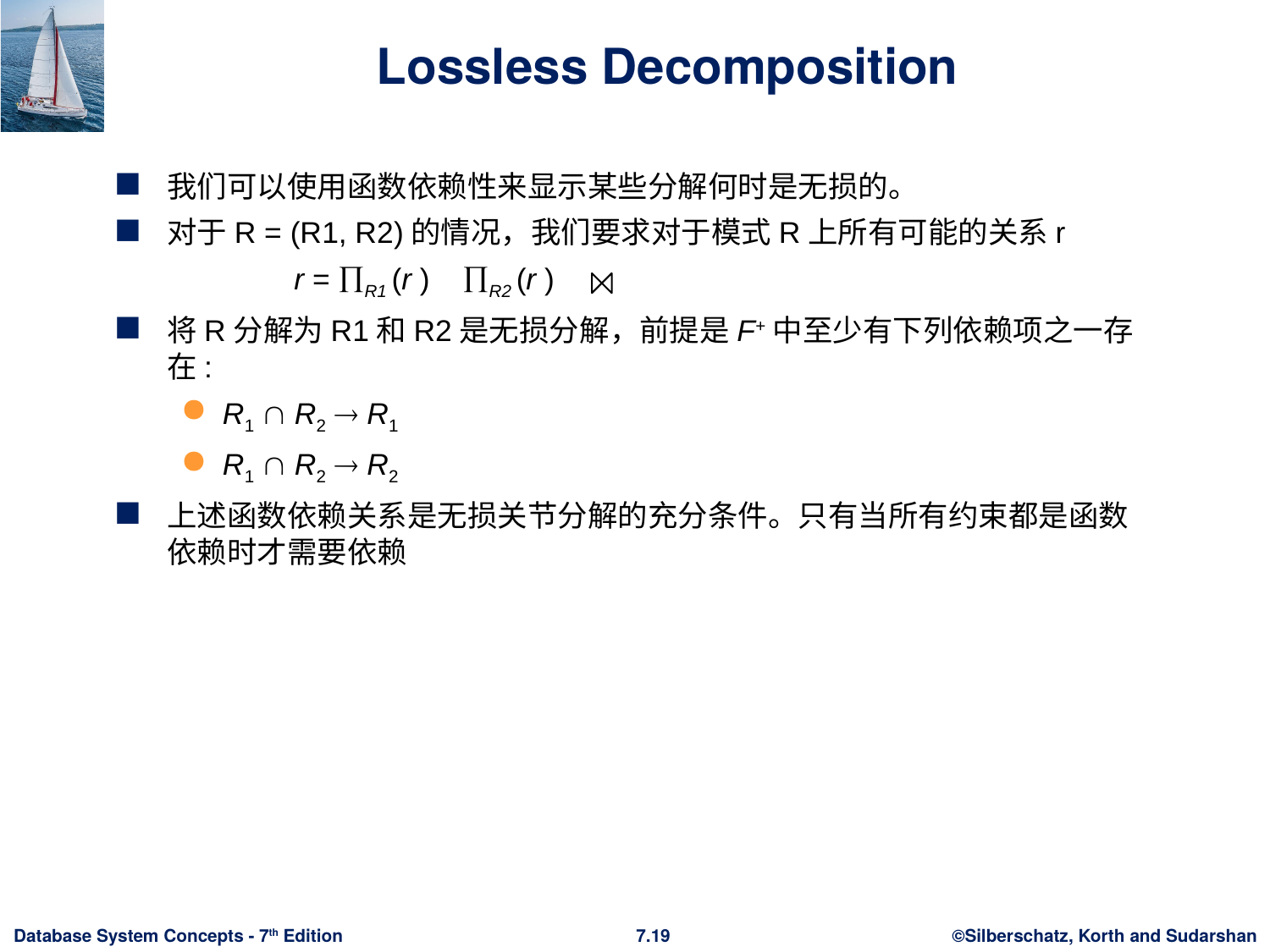

# Lossless Decomposition
我们可以使用函数依赖性来显示某些分解何时是无损的。
对于R = (R1, R2)的情况，我们要求对于模式R上所有可能的关系r
		r = ∏R1 (r )    ∏R2 (r )
将R分解为R1和R2是无损分解，前提是F+中至少有下列依赖项之一存在:
R1 ∩ R2 → R1
R1 ∩ R2 → R2
上述函数依赖关系是无损关节分解的充分条件。只有当所有约束都是函数依赖时才需要依赖